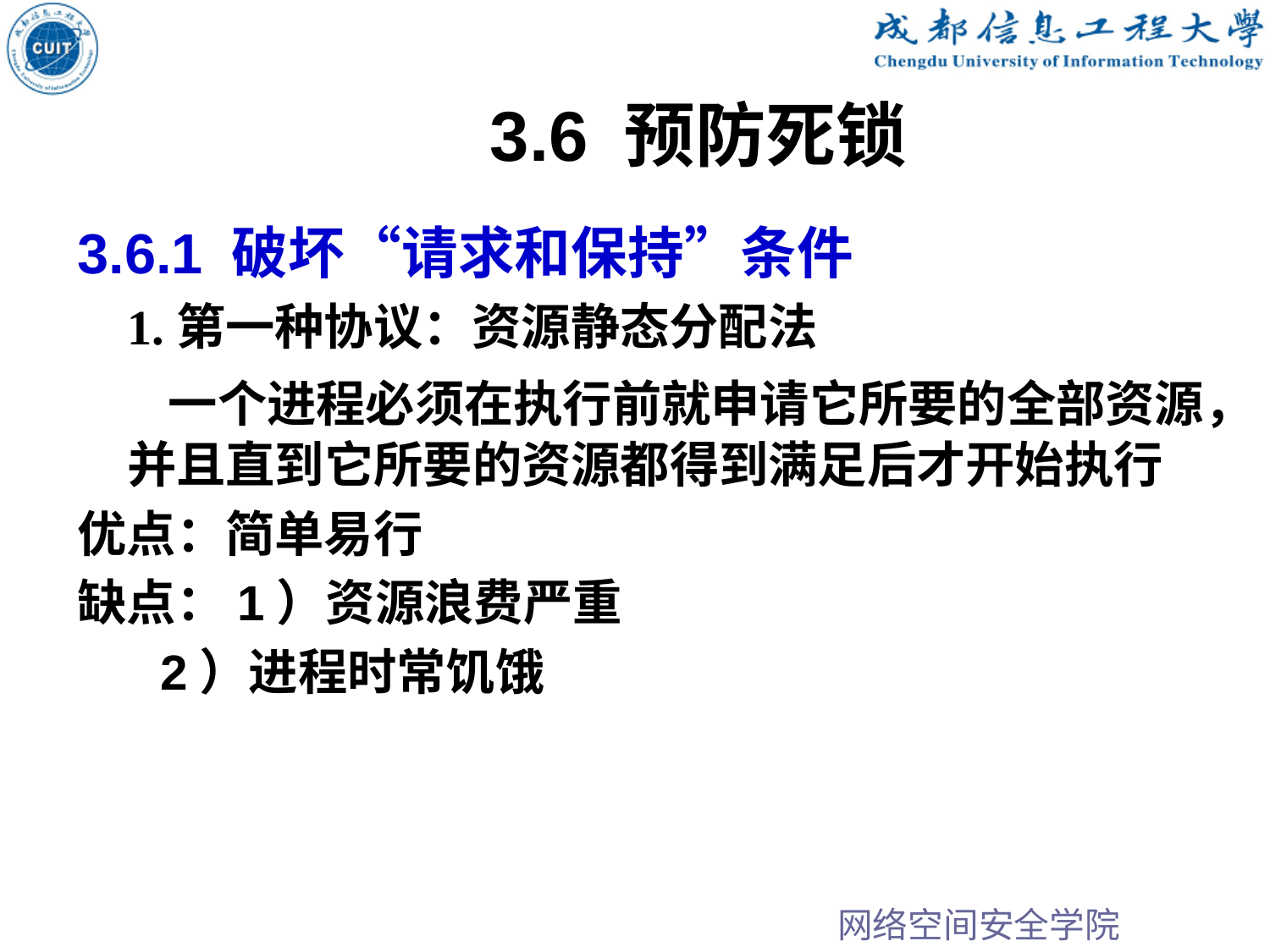

3.6 预防死锁
3.6.1 破坏“请求和保持”条件
1.第一种协议：资源静态分配法
      一个进程必须在执行前就申请它所要的全部资源，并且直到它所要的资源都得到满足后才开始执行
优点：简单易行
缺点：1）资源浪费严重
      2）进程时常饥饿